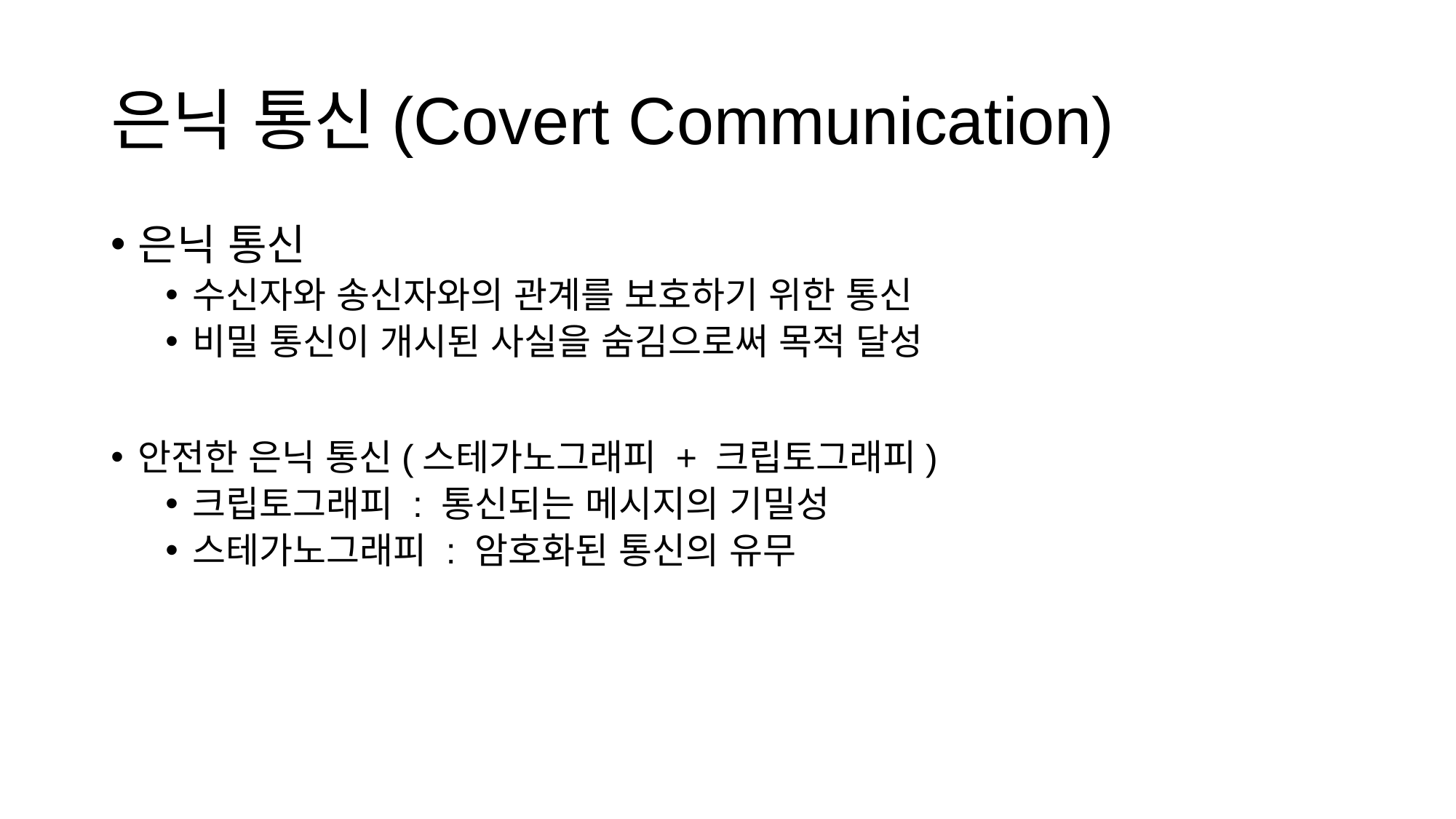

# 은닉 통신(Covert Communication)
은닉 통신
수신자와 송신자와의 관계를 보호하기 위한 통신
비밀 통신이 개시된 사실을 숨김으로써 목적 달성

안전한 은닉 통신(스테가노그래피 + 크립토그래피)
크립토그래피 : 통신되는 메시지의 기밀성
스테가노그래피 : 암호화된 통신의 유무